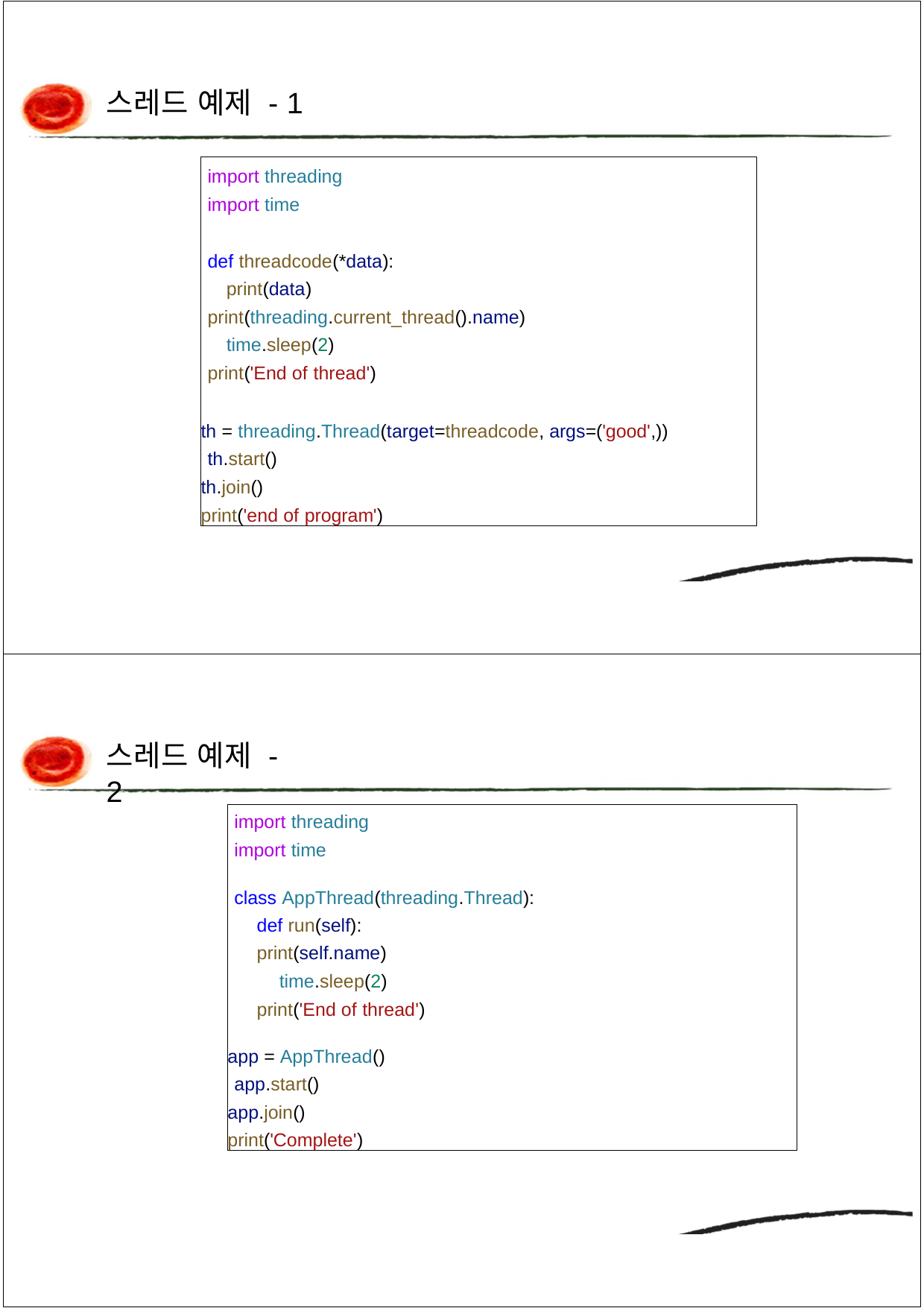

스레드 예제 - 1
import threading  import time

def threadcode(*data):  print(data)
print(threading.current_thread().name)  time.sleep(2)
print('End of thread')

th = threading.Thread(target=threadcode, args=('good',))  th.start()
th.join()
print('end of program')

스레드 예제 - 2
import threading  import time

class AppThread(threading.Thread):  def run(self):
print(self.name)  time.sleep(2)
print('End of thread')

app = AppThread()  app.start()
app.join()
print('Complete')